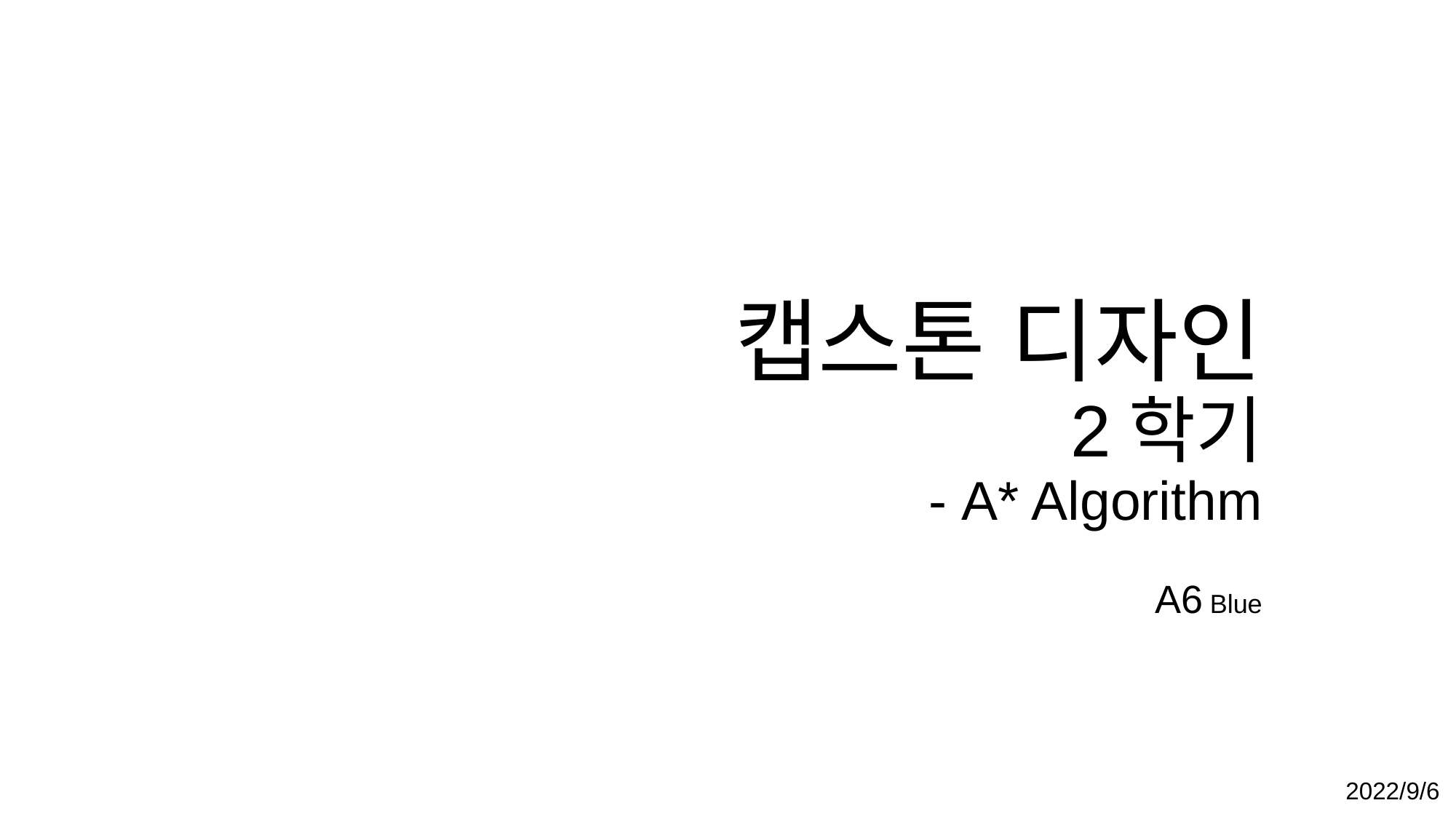

# 캡스톤 디자인 2학기 - A* Algorithm
A6 Blue
2022/9/6